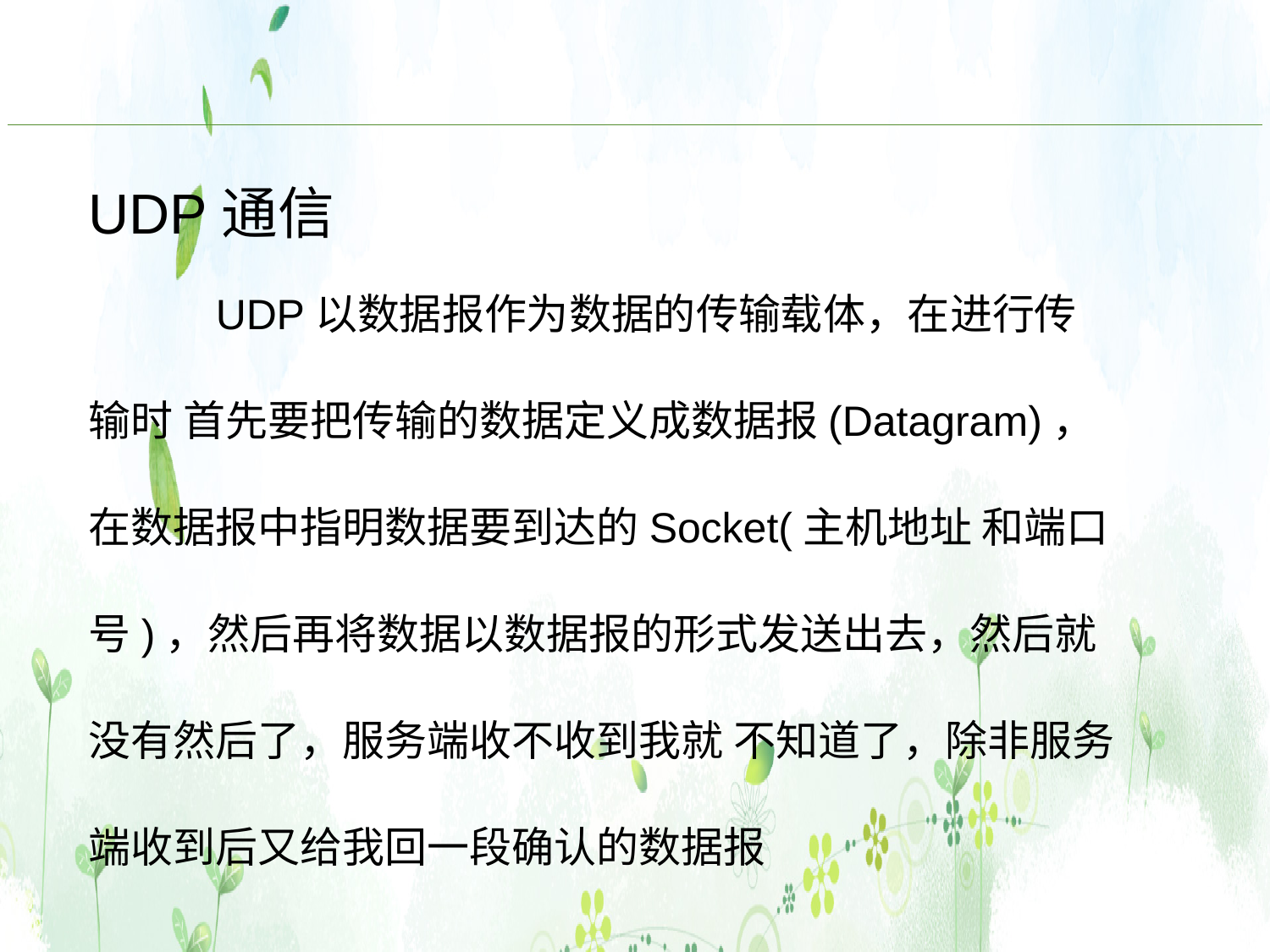

UDP通信
	UDP以数据报作为数据的传输载体，在进行传输时 首先要把传输的数据定义成数据报(Datagram)，在数据报中指明数据要到达的Socket(主机地址 和端口号)，然后再将数据以数据报的形式发送出去，然后就没有然后了，服务端收不收到我就 不知道了，除非服务端收到后又给我回一段确认的数据报